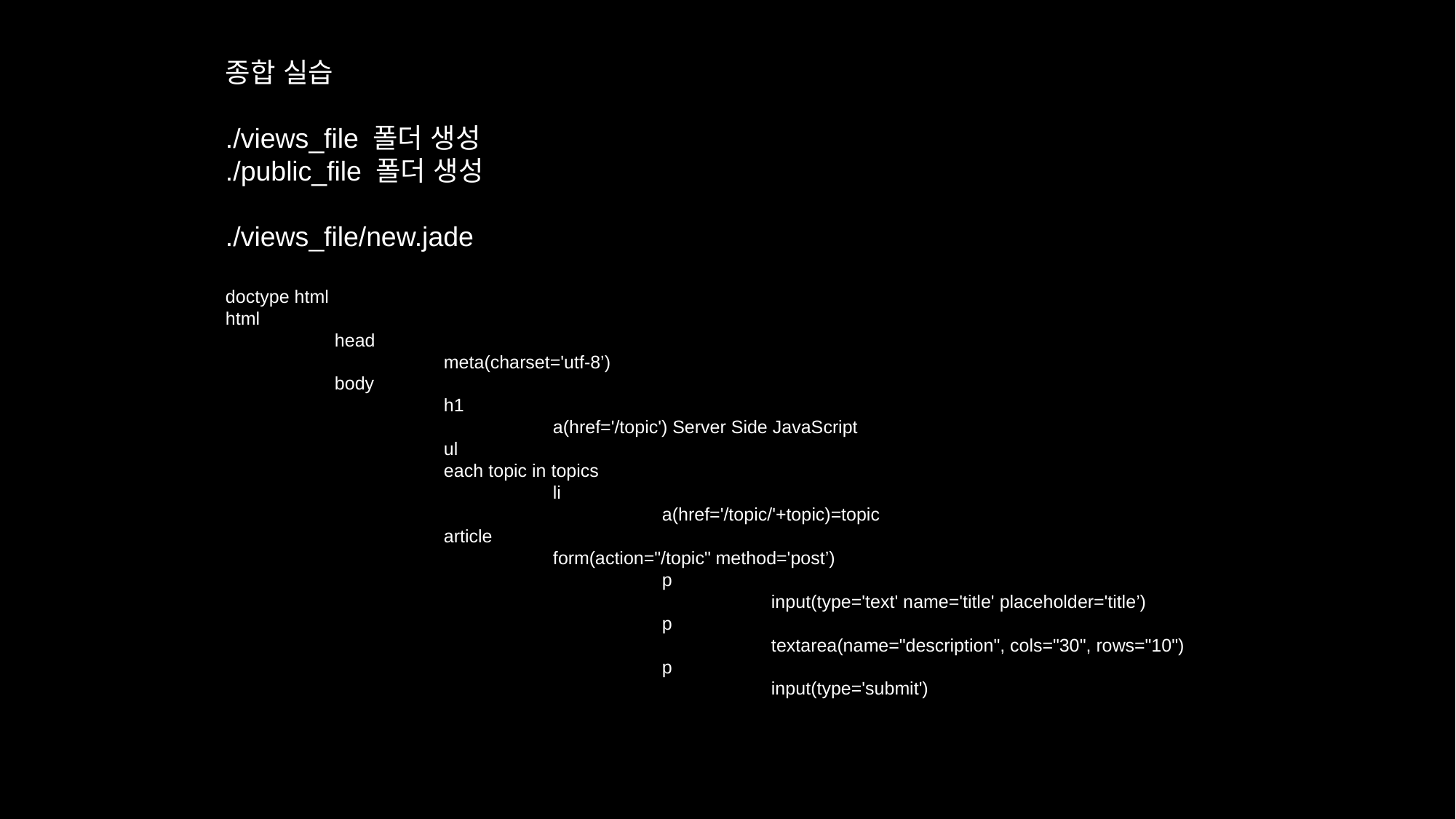

종합 실습

./views_file 폴더 생성
./public_file 폴더 생성

./views_file/new.jade

doctype html
html
	head
		meta(charset='utf-8’)
	body
		h1
			a(href='/topic') Server Side JavaScript
		ul
		each topic in topics
			li
				a(href='/topic/'+topic)=topic
		article
			form(action="/topic" method='post’)
				p
					input(type='text' name='title' placeholder='title’)
				p
					textarea(name="description", cols="30", rows="10")
				p
					input(type='submit')